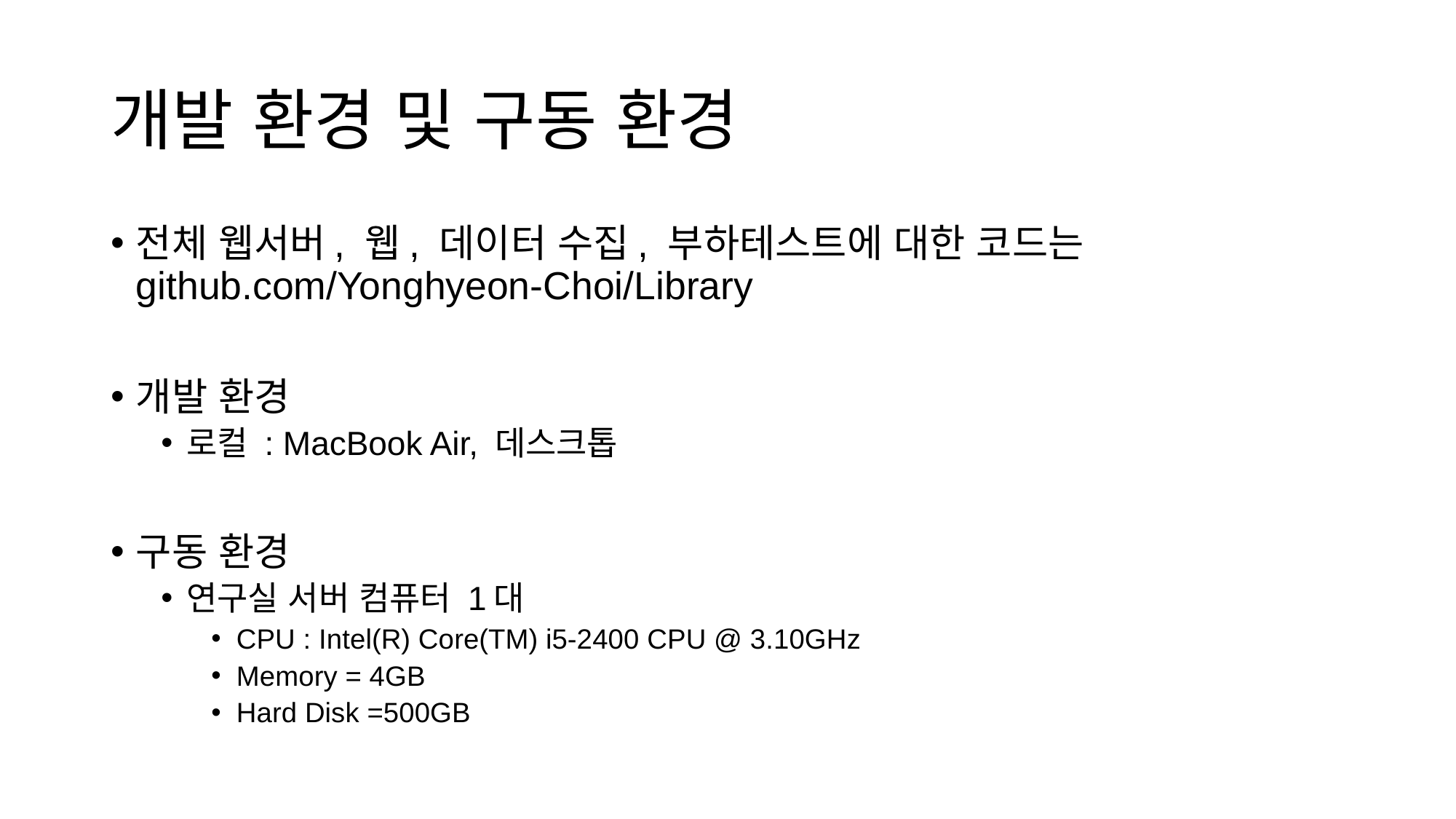

# 개발 환경 및 구동 환경
전체 웹서버, 웹, 데이터 수집, 부하테스트에 대한 코드는
github.com/Yonghyeon-Choi/Library

개발 환경
로컬 : MacBook Air, 데스크톱

구동 환경
연구실 서버 컴퓨터 1대
CPU : Intel(R) Core(TM) i5-2400 CPU @ 3.10GHz
Memory = 4GB
Hard Disk =500GB